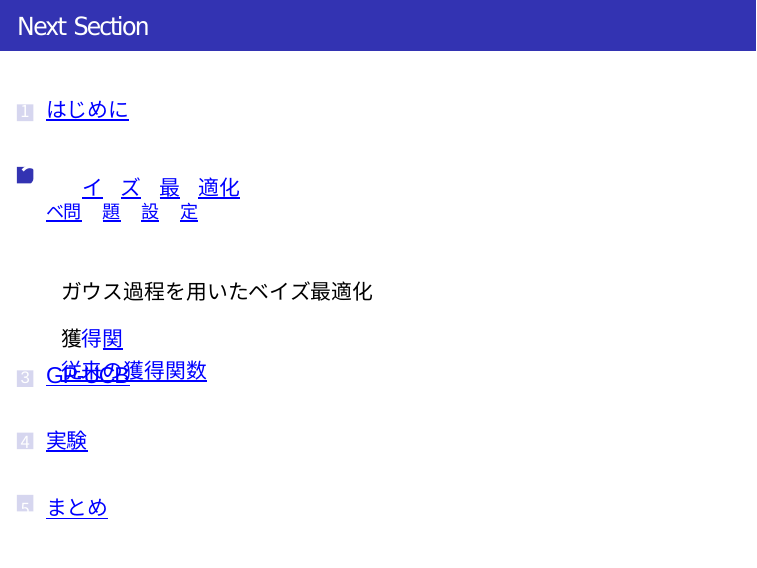

Next Section

はじめに
ベ問イ題ズ設最定適化
ガウス過程を用いたベイズ最適化 獲得関
従来の獲得関数

GP-UCB

実験
まとめ